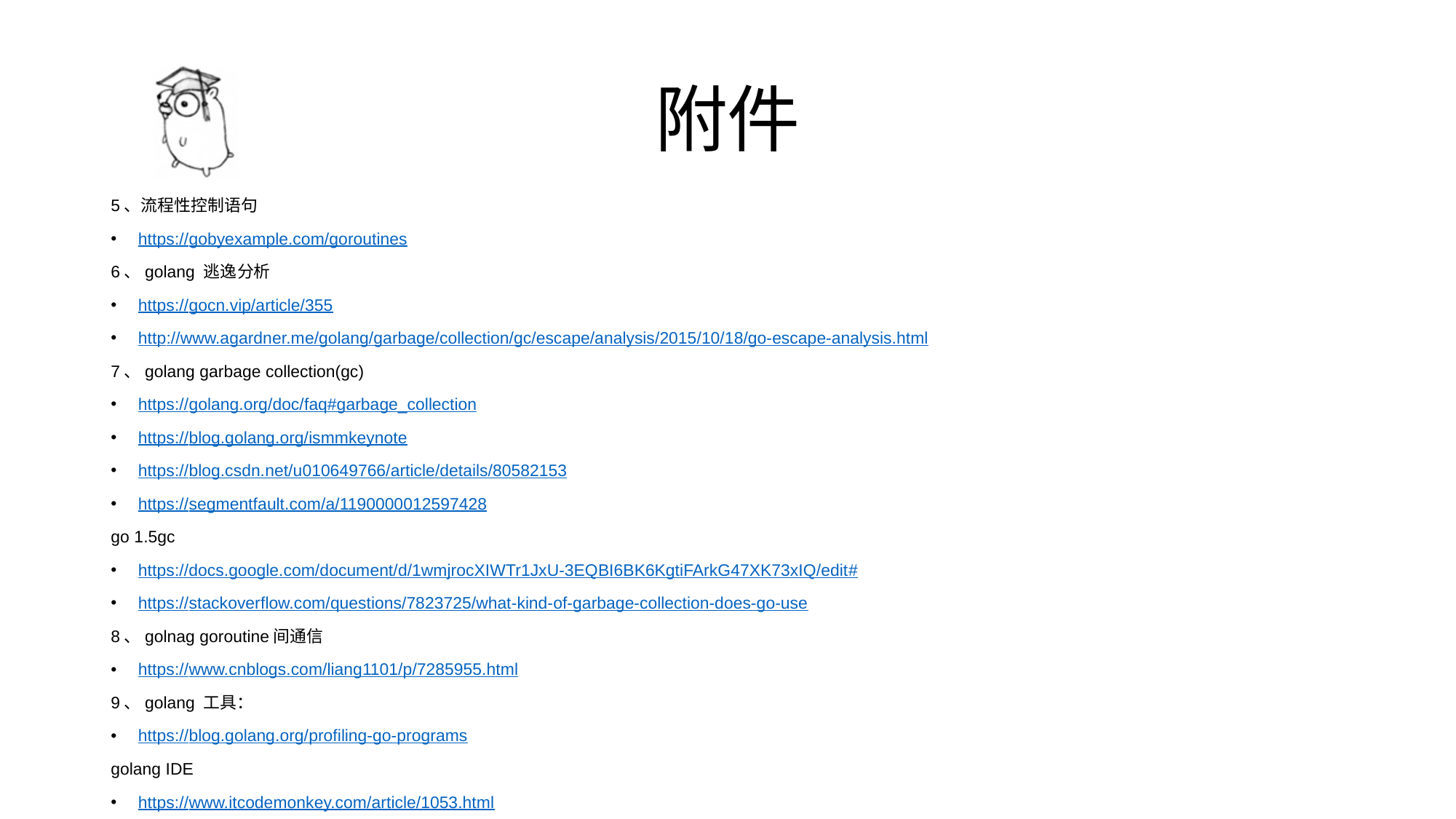

# 附件
5、流程性控制语句
https://gobyexample.com/goroutines
6、golang 逃逸分析
https://gocn.vip/article/355
http://www.agardner.me/golang/garbage/collection/gc/escape/analysis/2015/10/18/go-escape-analysis.html
7、golang garbage collection(gc)
https://golang.org/doc/faq#garbage_collection
https://blog.golang.org/ismmkeynote
https://blog.csdn.net/u010649766/article/details/80582153
https://segmentfault.com/a/1190000012597428
go 1.5gc
https://docs.google.com/document/d/1wmjrocXIWTr1JxU-3EQBI6BK6KgtiFArkG47XK73xIQ/edit#
https://stackoverflow.com/questions/7823725/what-kind-of-garbage-collection-does-go-use
8、golnag goroutine间通信
https://www.cnblogs.com/liang1101/p/7285955.html
9、golang 工具：
https://blog.golang.org/profiling-go-programs
golang IDE
https://www.itcodemonkey.com/article/1053.html